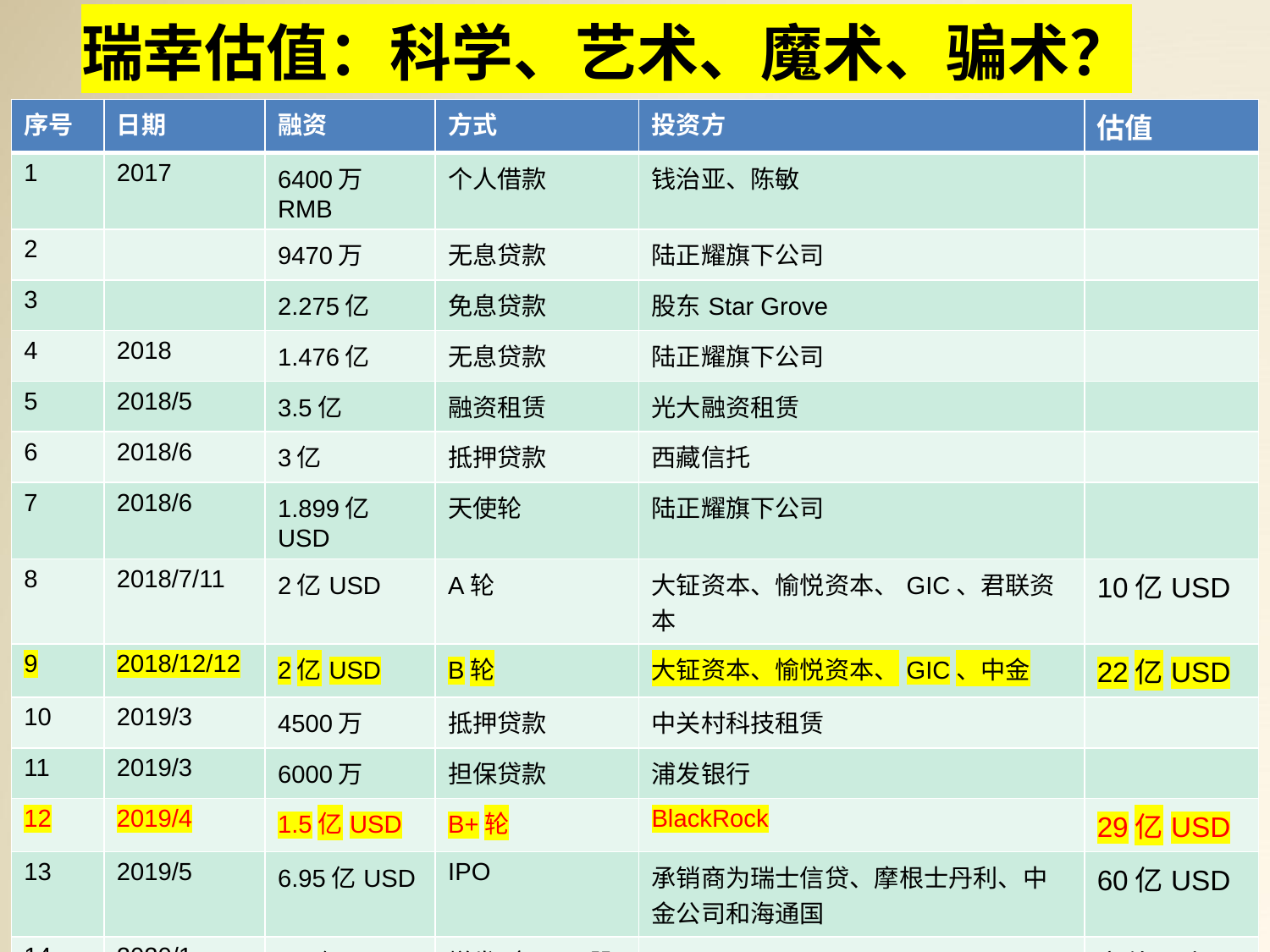

# 瑞幸估值：科学、艺术、魔术、骗术？
| 序号 | 日期 | 融资 | 方式 | 投资方 | 估值 |
| --- | --- | --- | --- | --- | --- |
| 1 | 2017 | 6400万RMB | 个人借款 | 钱治亚、陈敏 |  |
| 2 |  | 9470万 | 无息贷款 | 陆正耀旗下公司 |  |
| 3 |  | 2.275亿 | 免息贷款 | 股东Star Grove |  |
| 4 | 2018 | 1.476亿 | 无息贷款 | 陆正耀旗下公司 |  |
| 5 | 2018/5 | 3.5亿 | 融资租赁 | 光大融资租赁 |  |
| 6 | 2018/6 | 3亿 | 抵押贷款 | 西藏信托 |  |
| 7 | 2018/6 | 1.899亿USD | 天使轮 | 陆正耀旗下公司 |  |
| 8 | 2018/7/11 | 2亿USD | A轮 | 大钲资本、愉悦资本、GIC、君联资本 | 10亿USD |
| 9 | 2018/12/12 | 2亿USD | B轮 | 大钲资本、愉悦资本、GIC、中金 | 22亿USD |
| 10 | 2019/3 | 4500万 | 抵押贷款 | 中关村科技租赁 |  |
| 11 | 2019/3 | 6000万 | 担保贷款 | 浦发银行 |  |
| 12 | 2019/4 | 1.5亿USD | B+轮 | BlackRock | 29亿USD |
| 13 | 2019/5 | 6.95亿USD | IPO | 承销商为瑞士信贷、摩根士丹利、中金公司和海通国 | 60亿USD |
| 14 | 2020/1 | 9.8亿USD，每股42USD | 增发（1200股ADS+180万股股票+4亿可转债） |  | 市值最高120亿美元 |